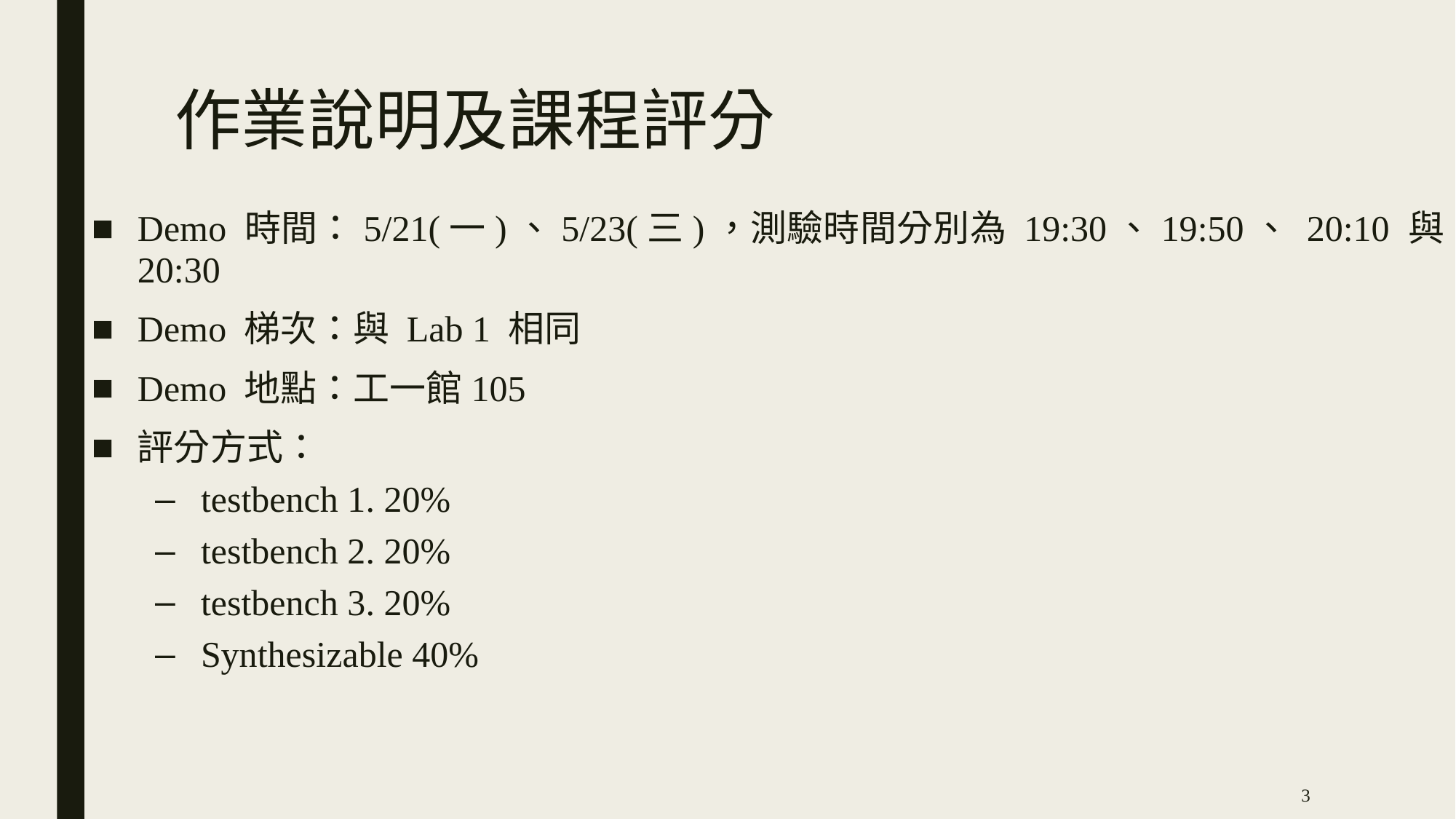

# 作業說明及課程評分
Demo 時間：5/21(一)、5/23(三)，測驗時間分別為 19:30、19:50、 20:10 與 20:30
Demo 梯次：與 Lab 1 相同
Demo 地點：工一館105
評分方式：
testbench 1. 20%
testbench 2. 20%
testbench 3. 20%
Synthesizable 40%

3